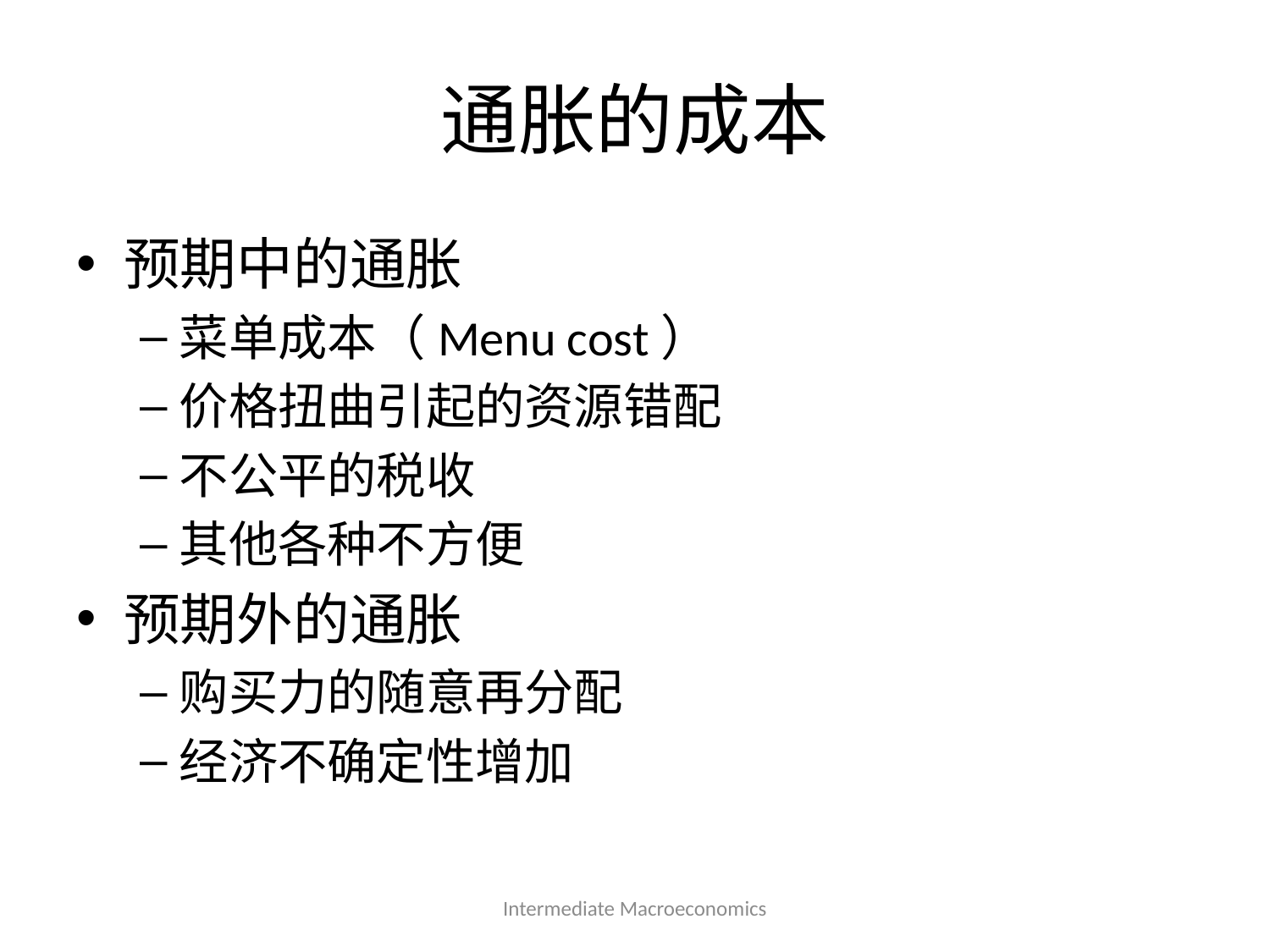

# 通胀的成本
预期中的通胀
菜单成本（Menu cost）
价格扭曲引起的资源错配
不公平的税收
其他各种不方便
预期外的通胀
购买力的随意再分配
经济不确定性增加

Intermediate Macroeconomics